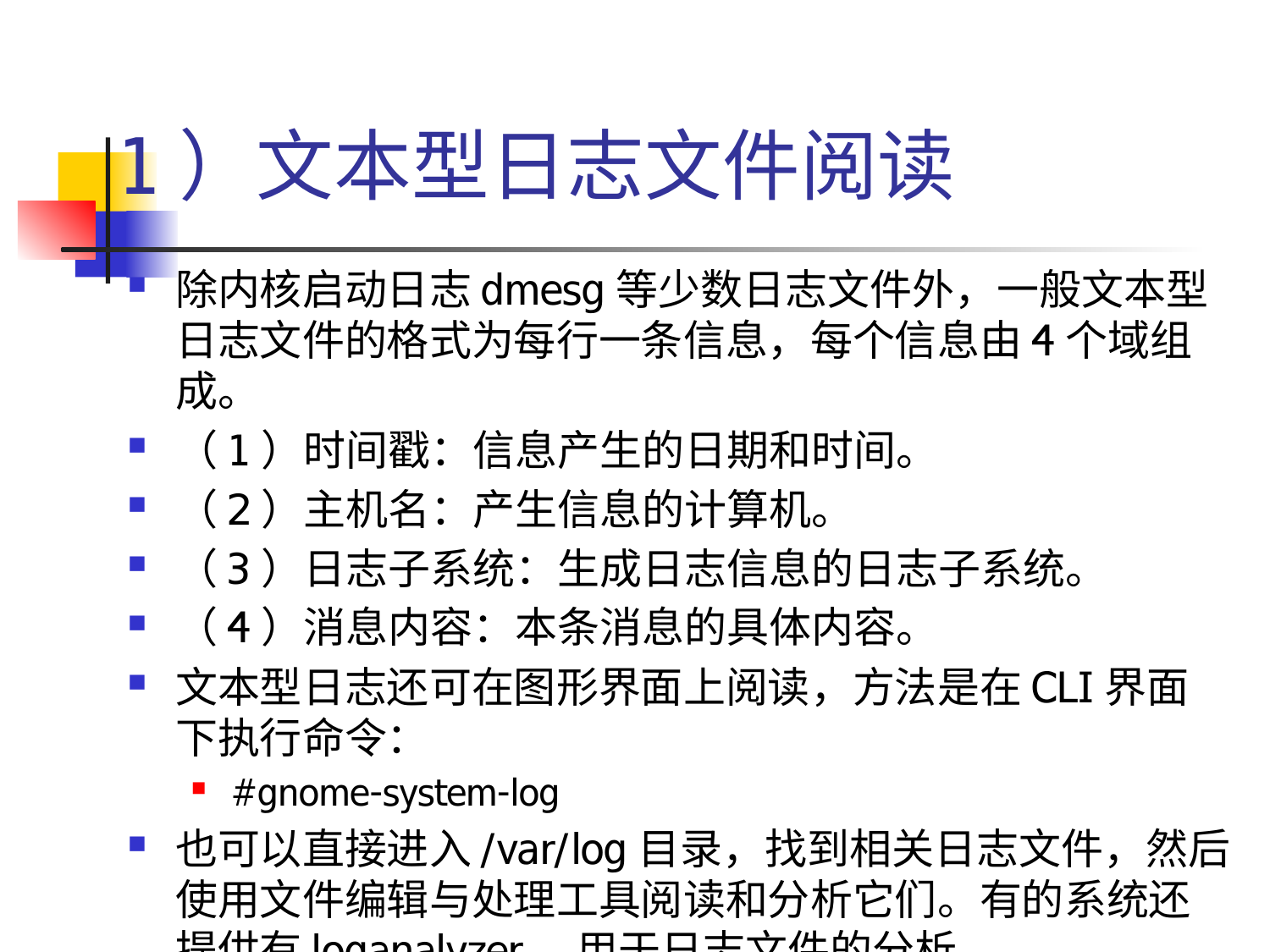

# 1）文本型日志文件阅读
除内核启动日志dmesg等少数日志文件外，一般文本型日志文件的格式为每行一条信息，每个信息由4个域组成。
（1）时间戳：信息产生的日期和时间。
（2）主机名：产生信息的计算机。
（3）日志子系统：生成日志信息的日志子系统。
（4）消息内容：本条消息的具体内容。
文本型日志还可在图形界面上阅读，方法是在CLI界面下执行命令：
#gnome-system-log
也可以直接进入/var/log目录，找到相关日志文件，然后使用文件编辑与处理工具阅读和分析它们。有的系统还提供有loganalyzer，用于日志文件的分析。